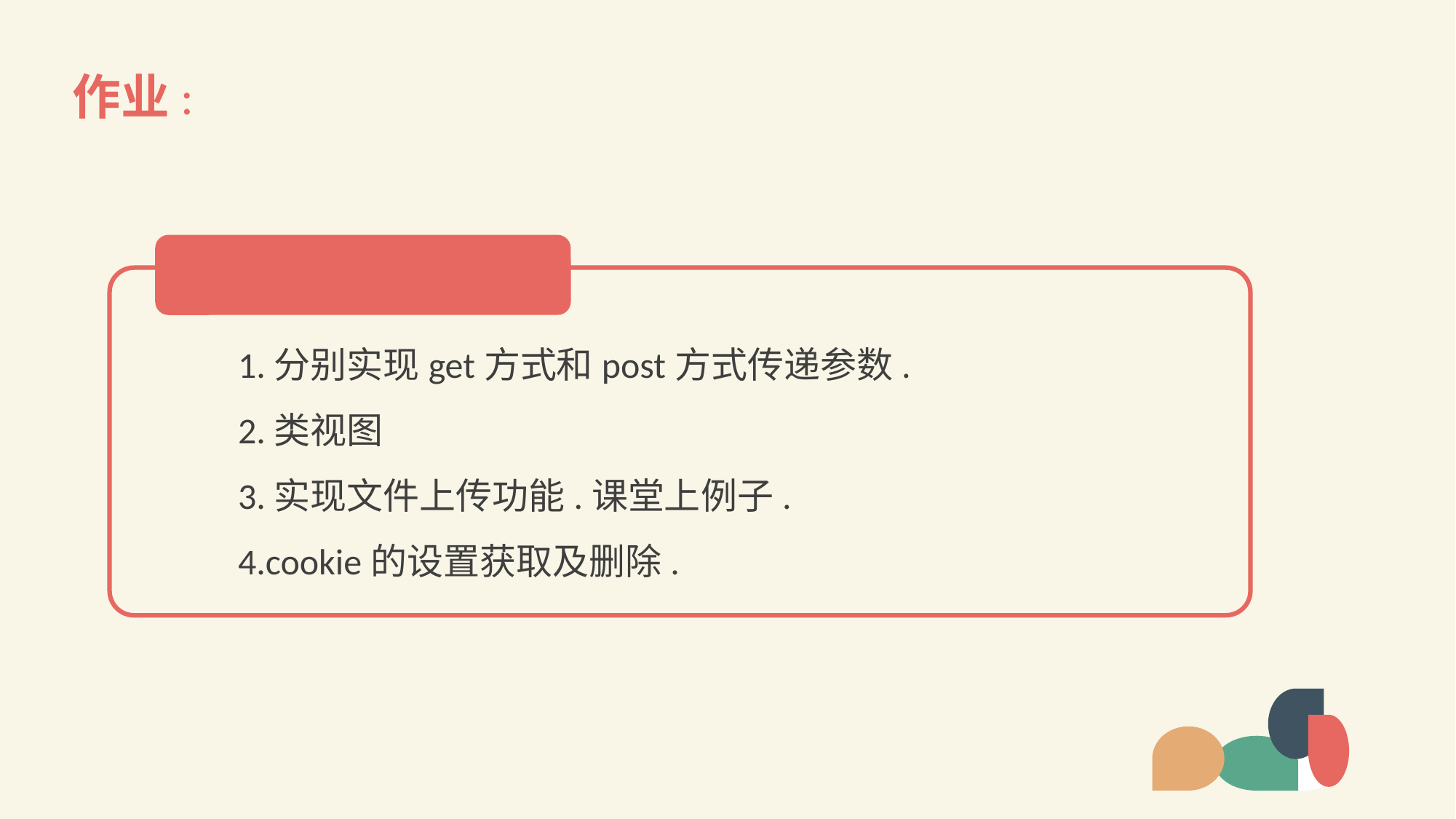

# 作业:

1.分别实现get方式和post方式传递参数.
2.类视图
3.实现文件上传功能.课堂上例子.
4.cookie的设置获取及删除.

LOREM